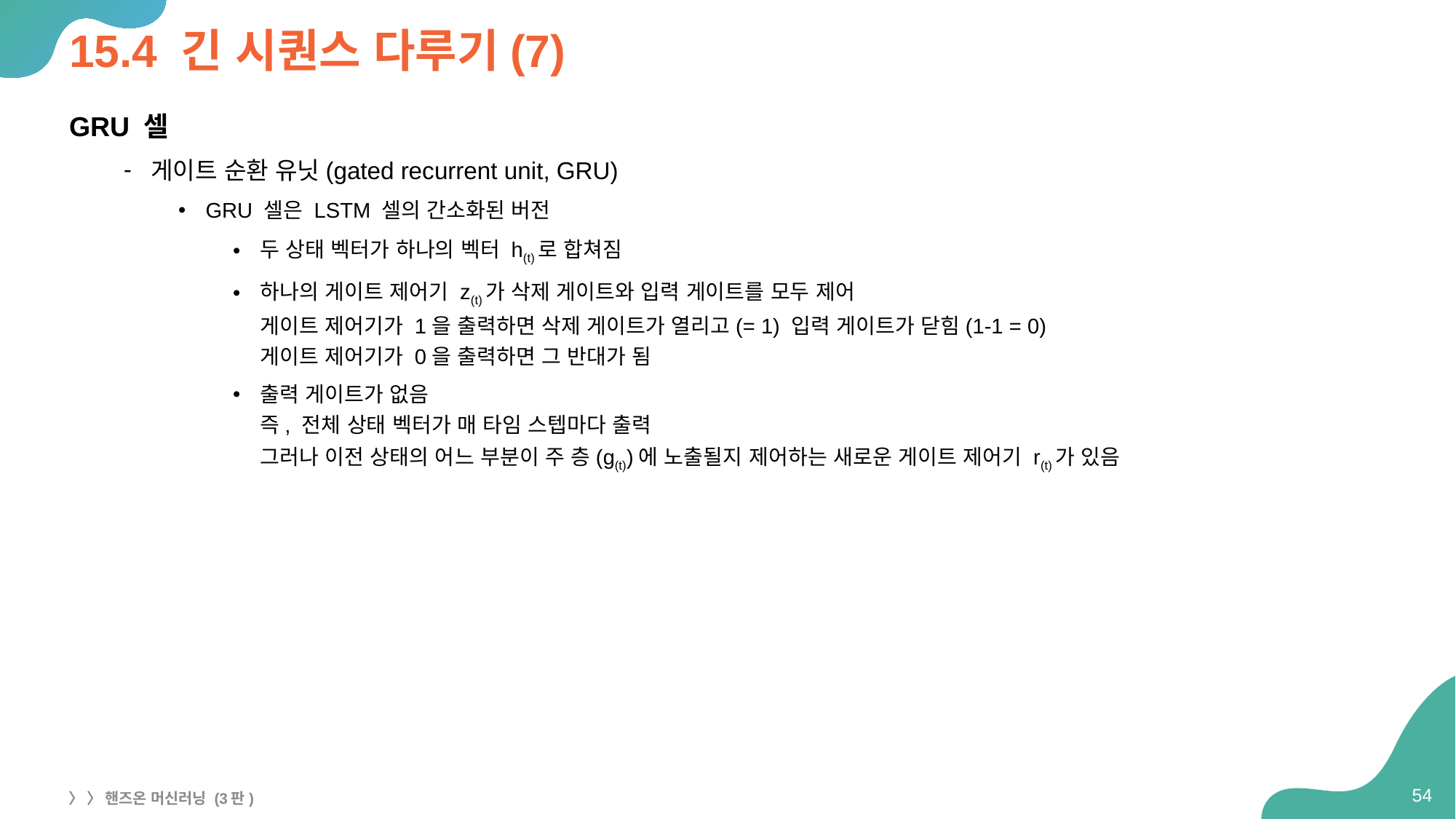

# 15.4 긴 시퀀스 다루기(7)
GRU 셀
게이트 순환 유닛(gated recurrent unit, GRU)
GRU 셀은 LSTM 셀의 간소화된 버전
두 상태 벡터가 하나의 벡터 h(t)로 합쳐짐
하나의 게이트 제어기 z(t)가 삭제 게이트와 입력 게이트를 모두 제어
게이트 제어기가 1을 출력하면 삭제 게이트가 열리고(= 1) 입력 게이트가 닫힘(1-1 = 0)
게이트 제어기가 0을 출력하면 그 반대가 됨
출력 게이트가 없음
즉, 전체 상태 벡터가 매 타임 스텝마다 출력
그러나 이전 상태의 어느 부분이 주 층(g(t))에 노출될지 제어하는 새로운 게이트 제어기 r(t)가 있음

54
〉 〉 핸즈온 머신러닝 (3판)